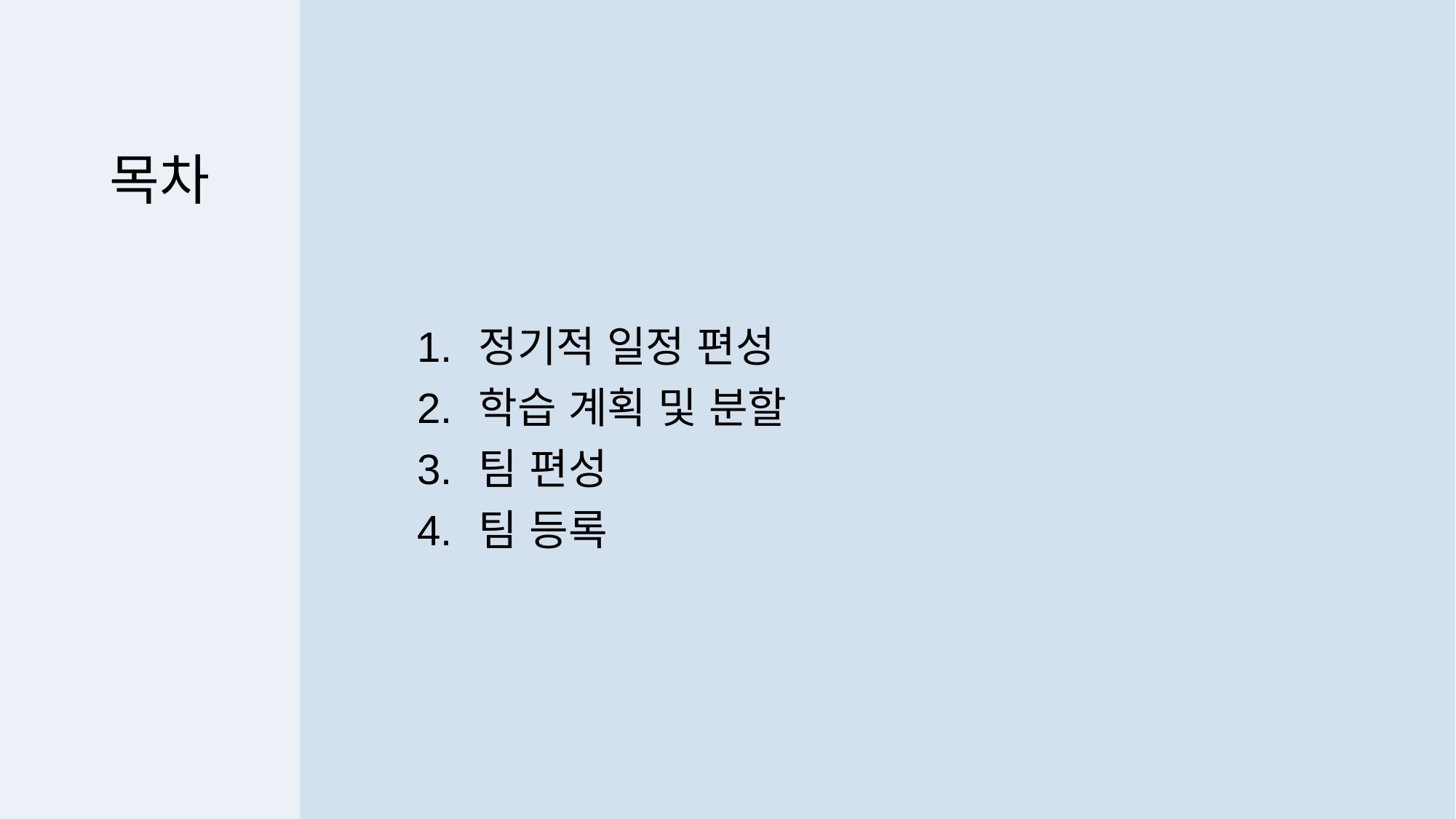

정기적 일정 편성
학습 계획 및 분할
팀 편성
팀 등록